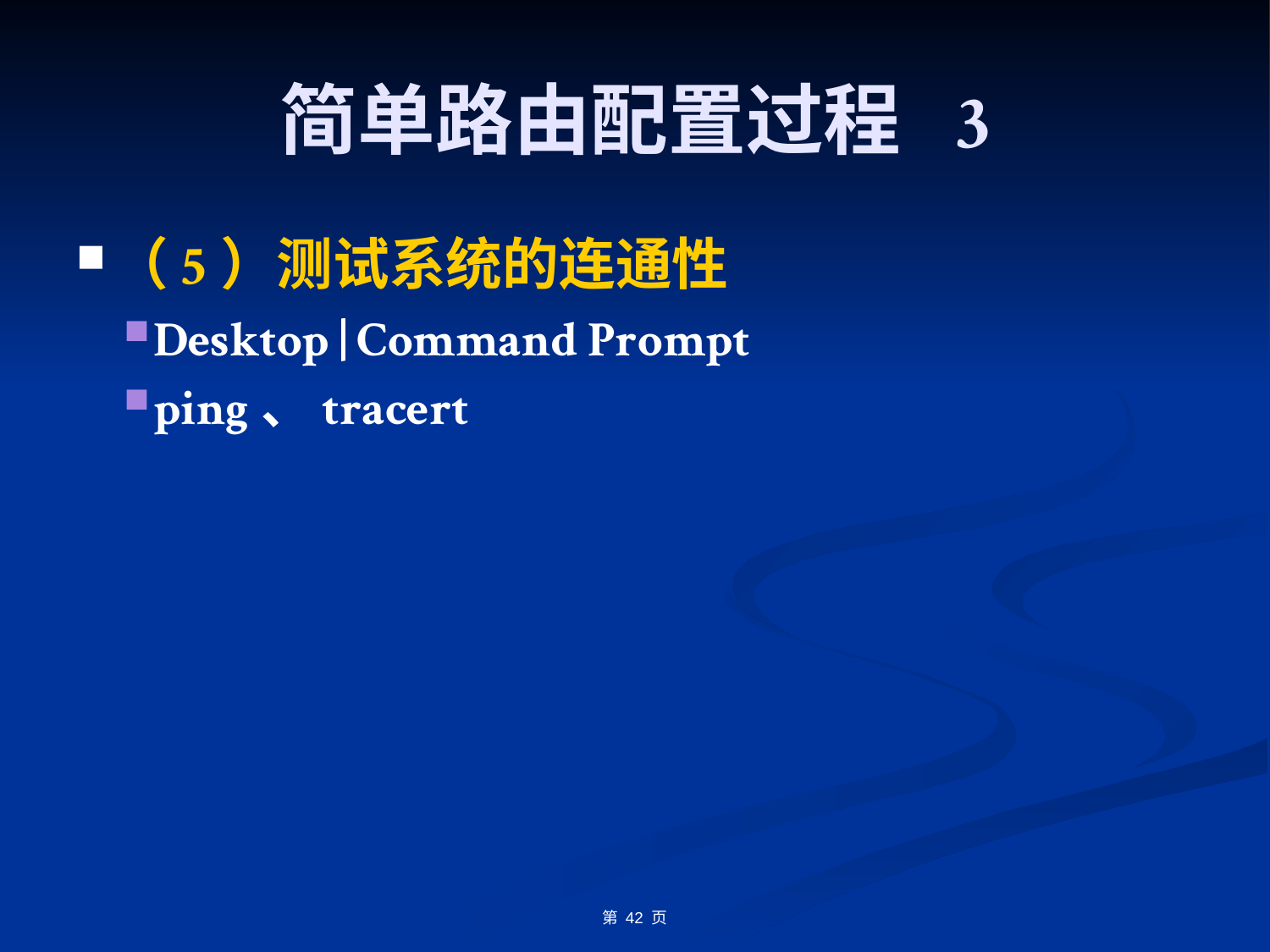

# 简单路由配置过程  3
（5）测试系统的连通性
Desktop | Command Prompt
ping、tracert
第 42 页